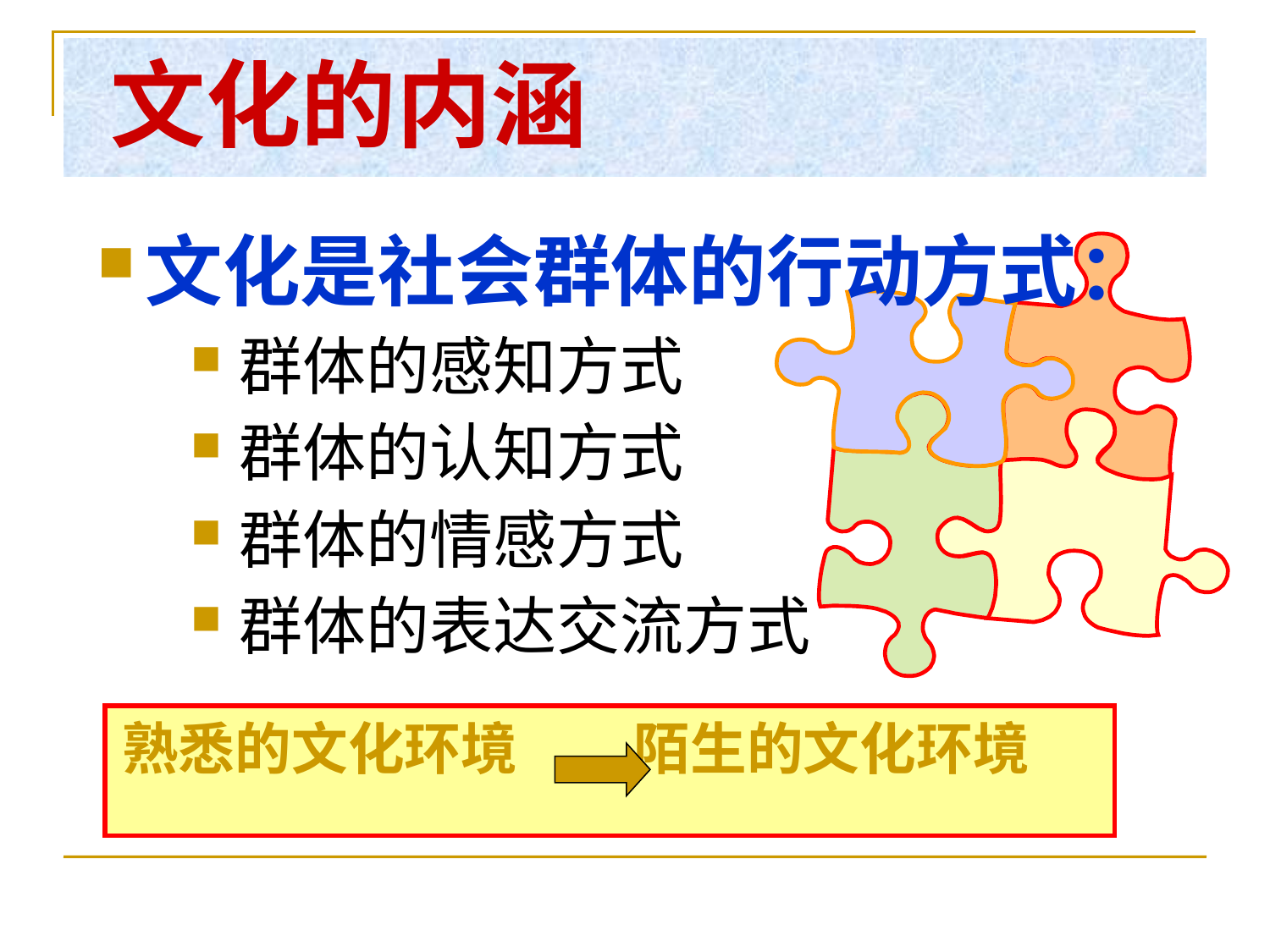

# 文化的内涵
文化是社会群体的行动方式：
群体的感知方式
群体的认知方式
群体的情感方式
群体的表达交流方式
 熟悉的文化环境         陌生的文化环境

23